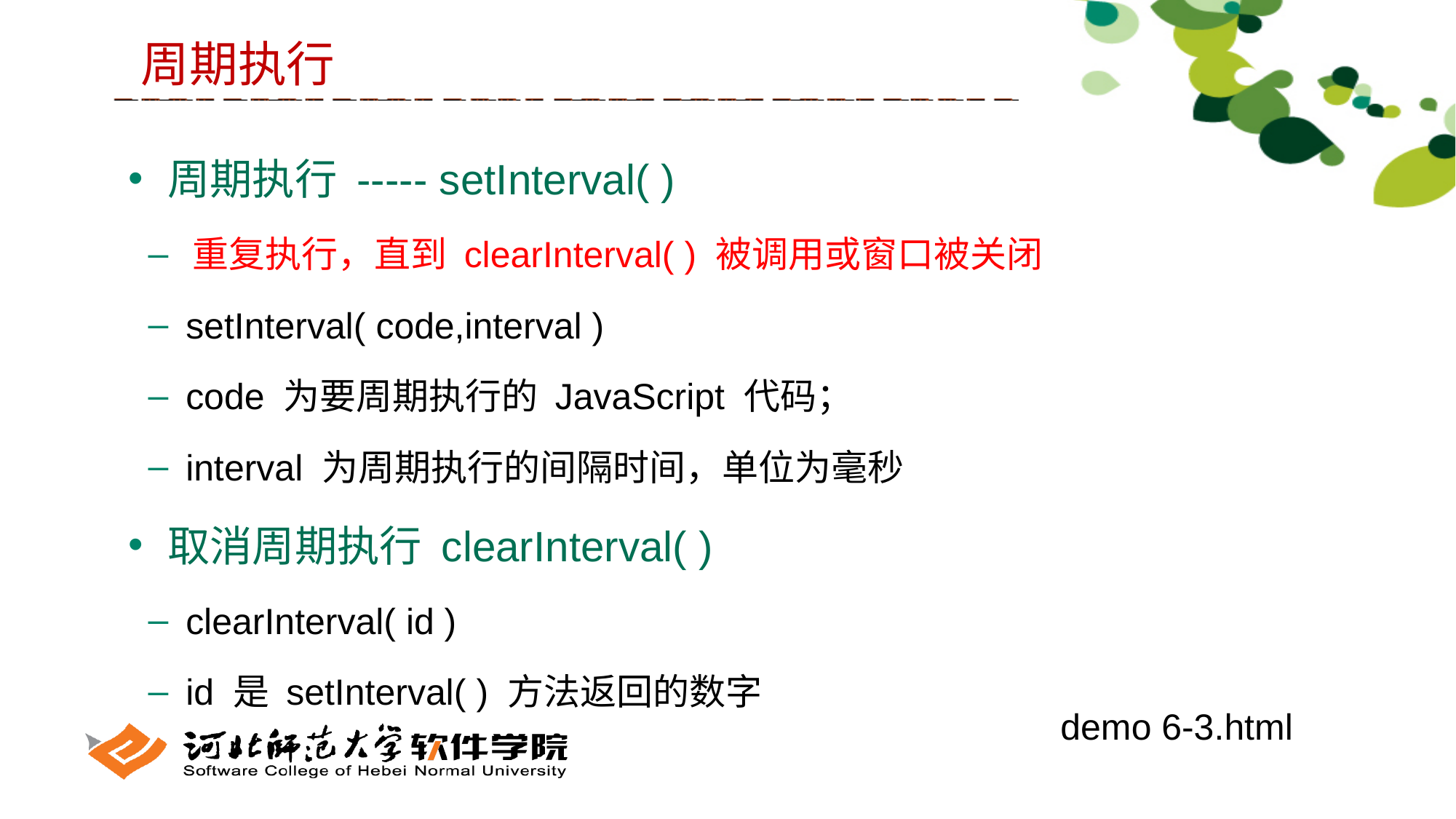

周期执行
 周期执行 ----- setInterval( )
 重复执行，直到 clearInterval( ) 被调用或窗口被关闭
 setInterval( code,interval )
 code 为要周期执行的 JavaScript 代码；
 interval 为周期执行的间隔时间，单位为毫秒
 取消周期执行 clearInterval( )
 clearInterval( id )
 id 是 setInterval( ) 方法返回的数字

demo 6-3.html